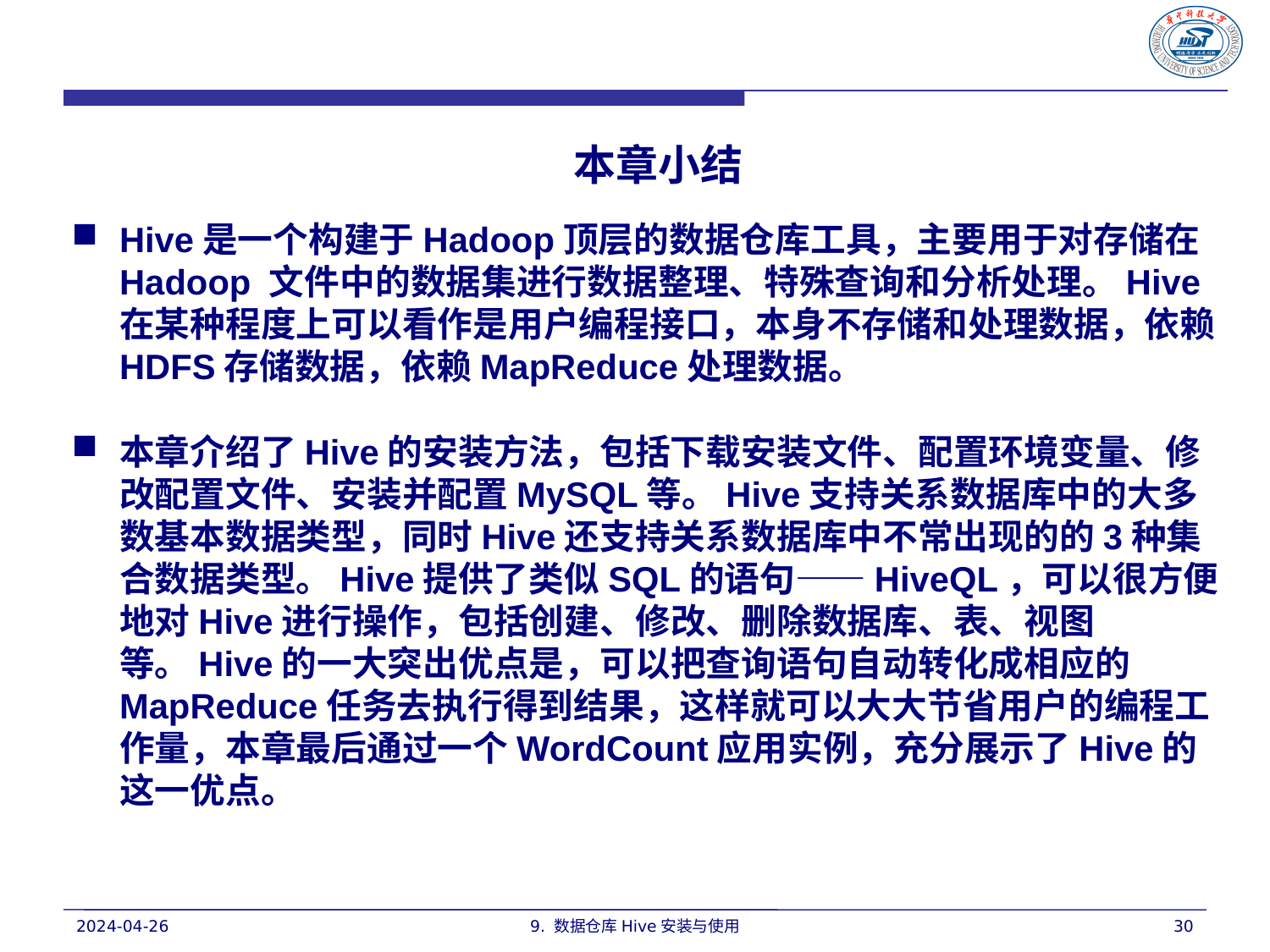

本章小结
Hive是一个构建于Hadoop顶层的数据仓库工具，主要用于对存储在 Hadoop 文件中的数据集进行数据整理、特殊查询和分析处理。Hive在某种程度上可以看作是用户编程接口，本身不存储和处理数据，依赖HDFS存储数据，依赖MapReduce处理数据。

本章介绍了Hive的安装方法，包括下载安装文件、配置环境变量、修改配置文件、安装并配置MySQL等。Hive支持关系数据库中的大多数基本数据类型，同时Hive还支持关系数据库中不常出现的的3种集合数据类型。Hive提供了类似SQL的语句——HiveQL，可以很方便地对Hive进行操作，包括创建、修改、删除数据库、表、视图等。Hive的一大突出优点是，可以把查询语句自动转化成相应的MapReduce任务去执行得到结果，这样就可以大大节省用户的编程工作量，本章最后通过一个WordCount应用实例，充分展示了Hive的这一优点。
2024-04-26
9. 数据仓库Hive安装与使用
30